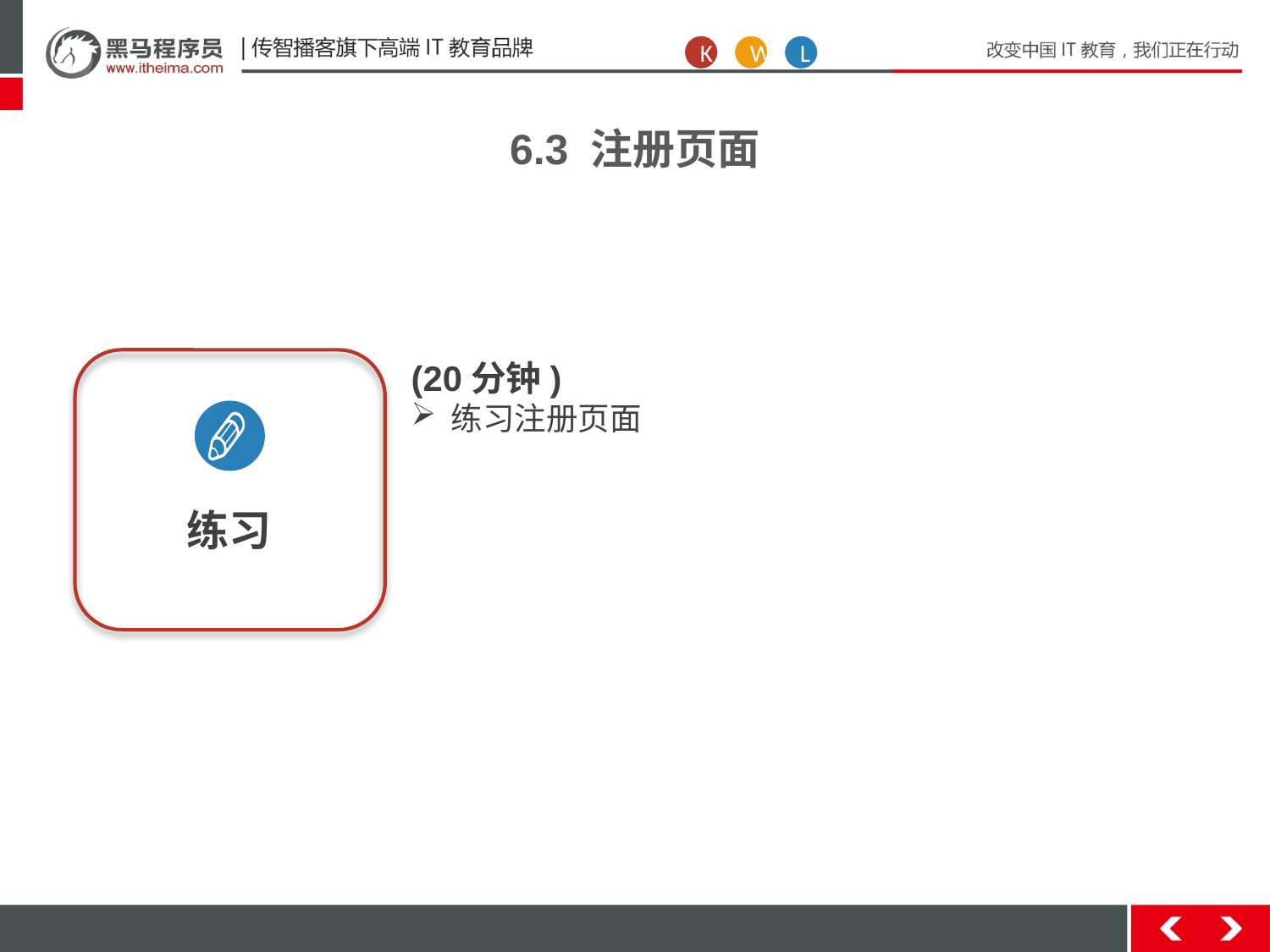

K
W
L
6.3 注册页面

练习
(20分钟)
练习注册页面